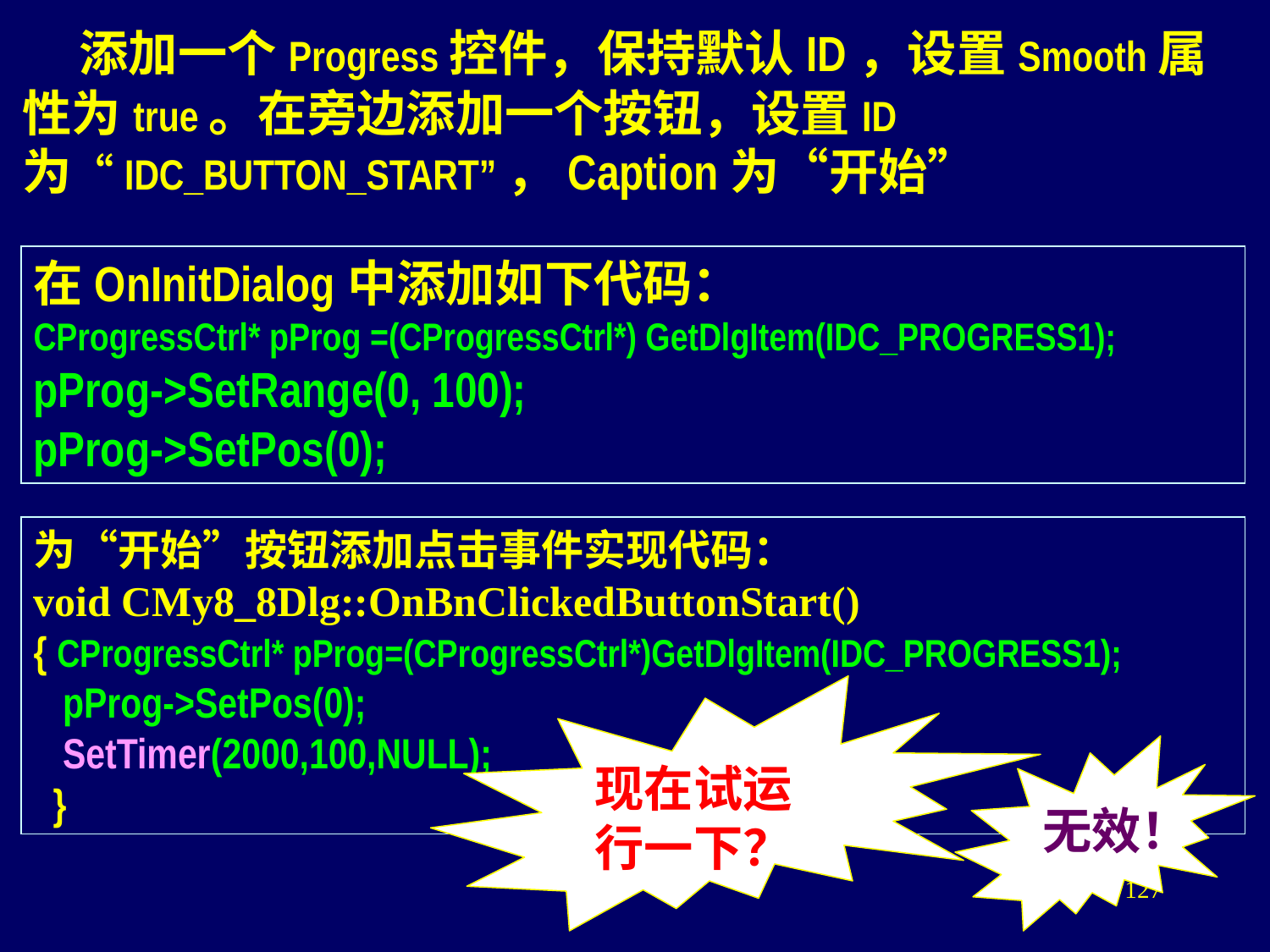

添加一个Progress控件，保持默认ID，设置Smooth属性为true。在旁边添加一个按钮，设置ID为“IDC_BUTTON_START”，Caption为“开始”
在OnInitDialog中添加如下代码：
CProgressCtrl* pProg =(CProgressCtrl*) GetDlgItem(IDC_PROGRESS1);
pProg->SetRange(0, 100);
pProg->SetPos(0);
为“开始”按钮添加点击事件实现代码：
void CMy8_8Dlg::OnBnClickedButtonStart()
{ CProgressCtrl* pProg=(CProgressCtrl*)GetDlgItem(IDC_PROGRESS1);
   pProg->SetPos(0);
   SetTimer(2000,100,NULL);
  }
现在试运行一下？
无效！
127